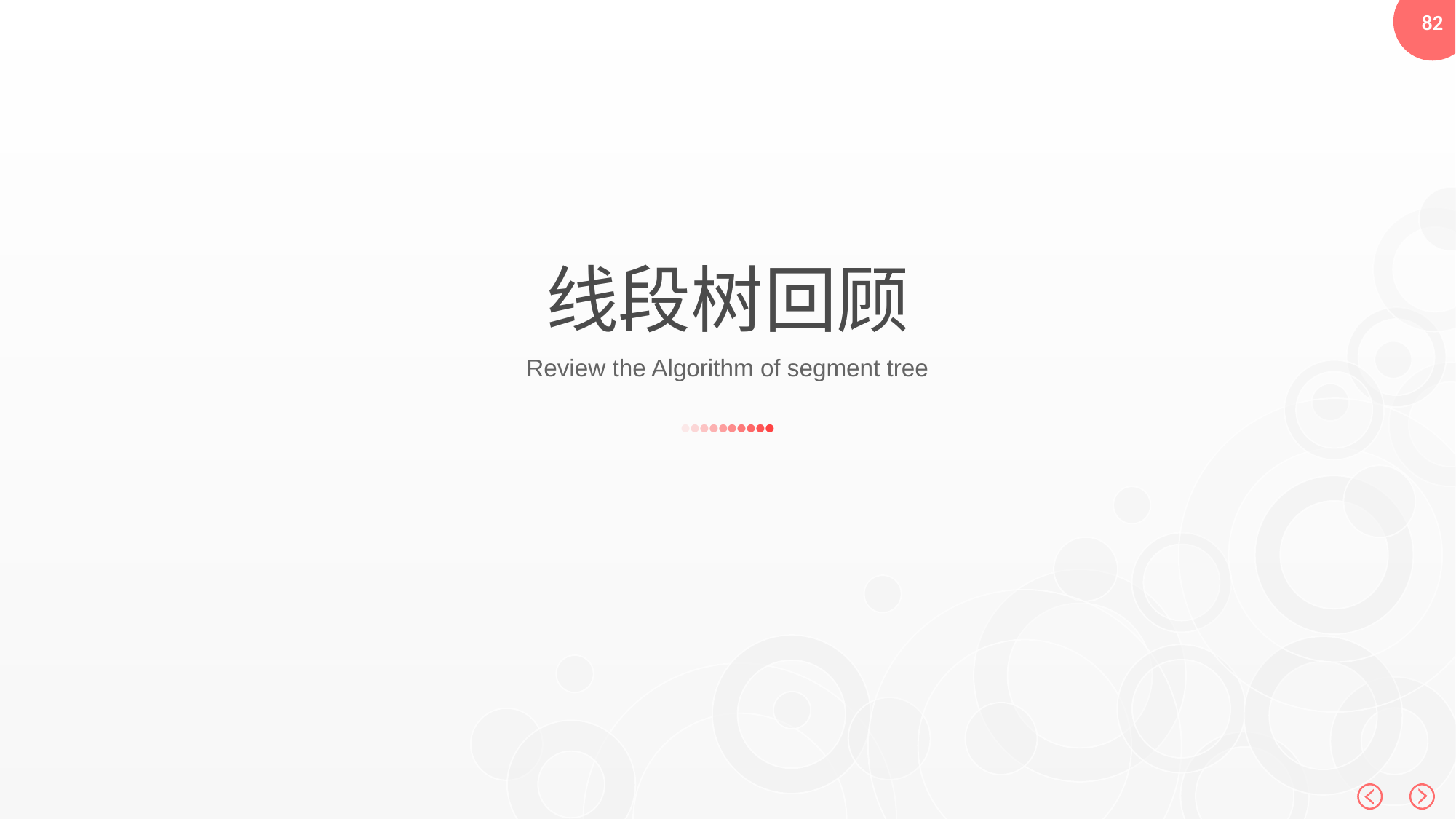

线段树回顾
Review the Algorithm of segment tree